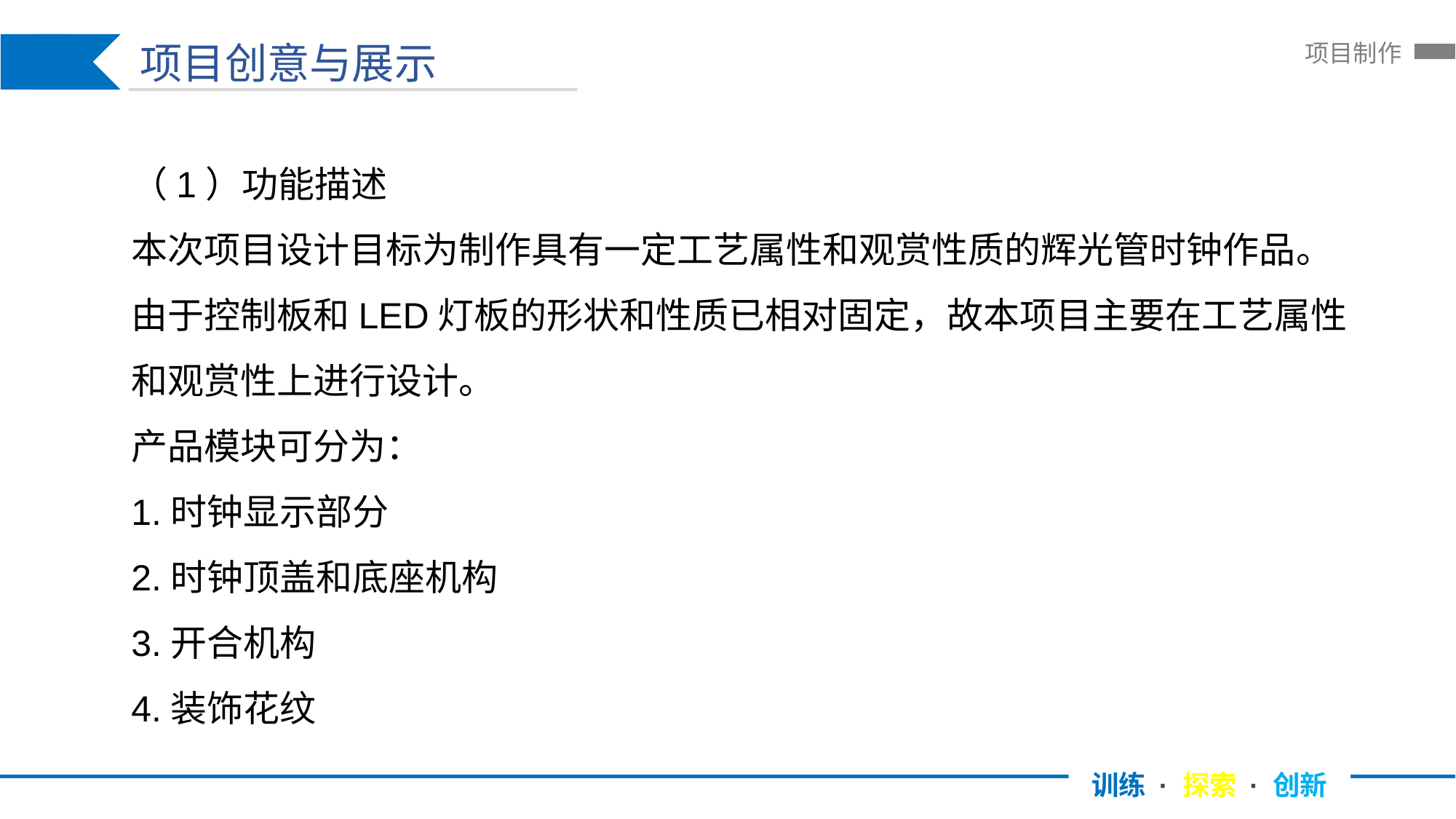

项目创意与展示

训练 · 探索 · 创新

项目制作
（1）功能描述
本次项目设计目标为制作具有一定工艺属性和观赏性质的辉光管时钟作品。由于控制板和LED灯板的形状和性质已相对固定，故本项目主要在工艺属性和观赏性上进行设计。
产品模块可分为：
1.时钟显示部分
2.时钟顶盖和底座机构
3.开合机构
4.装饰花纹